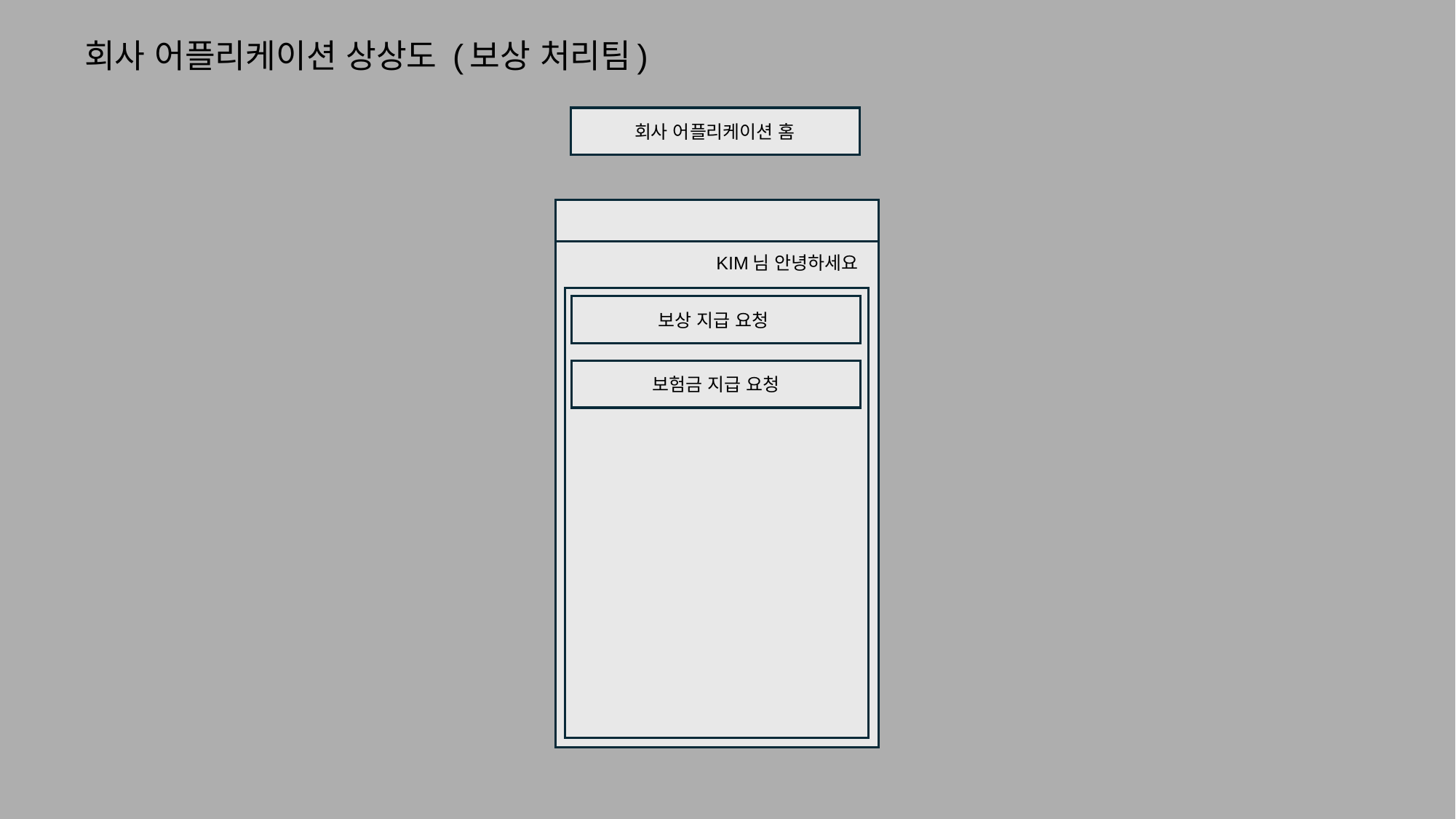

# 회사 어플리케이션 상상도 (보상 처리팀)
회사 어플리케이션 홈

KIM님 안녕하세요

보상 지급 요청
보험금 지급 요청